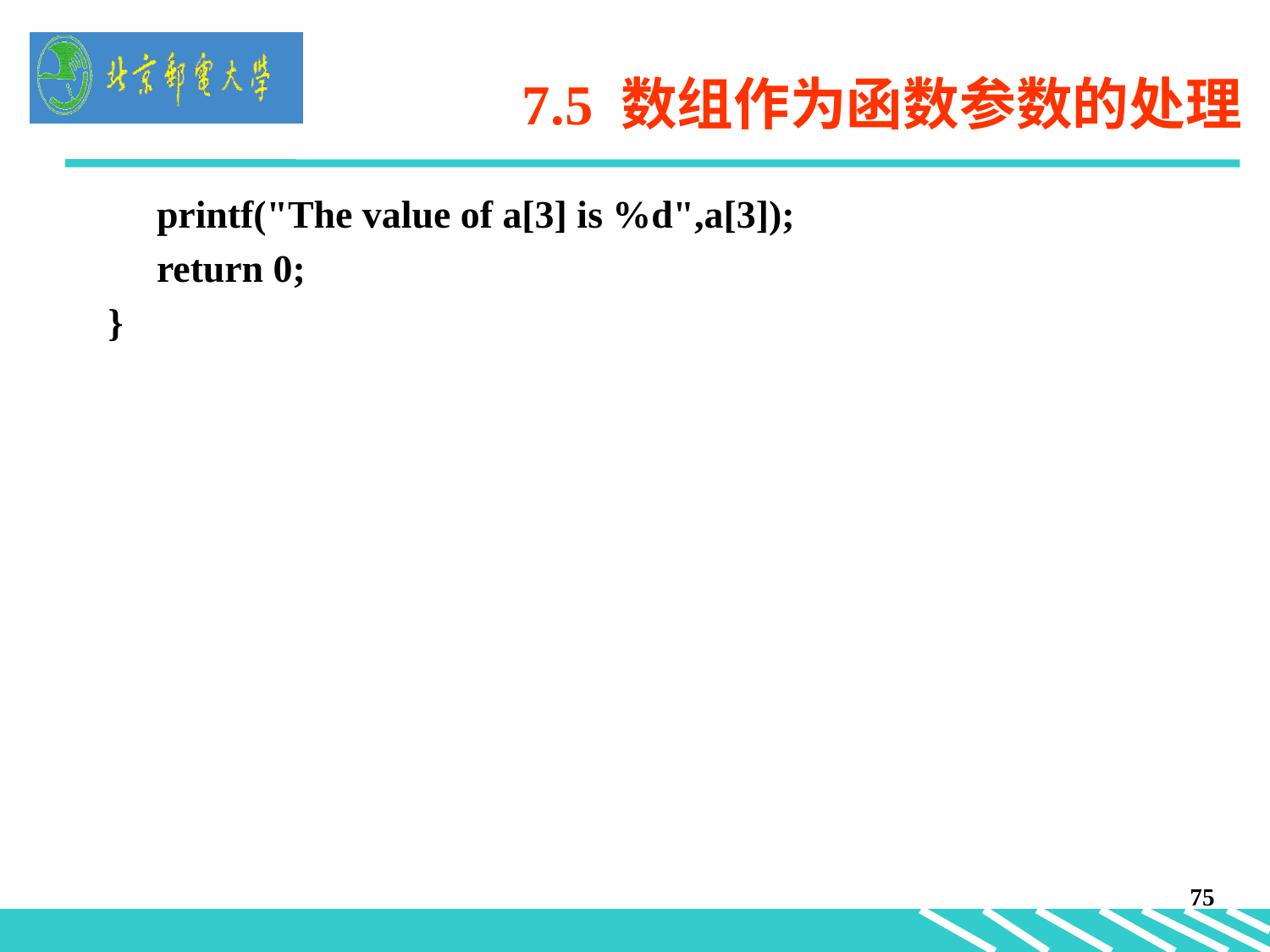

7.5 数组作为函数参数的处理
     printf("The value of a[3] is %d",a[3]);
     return 0;
}

75